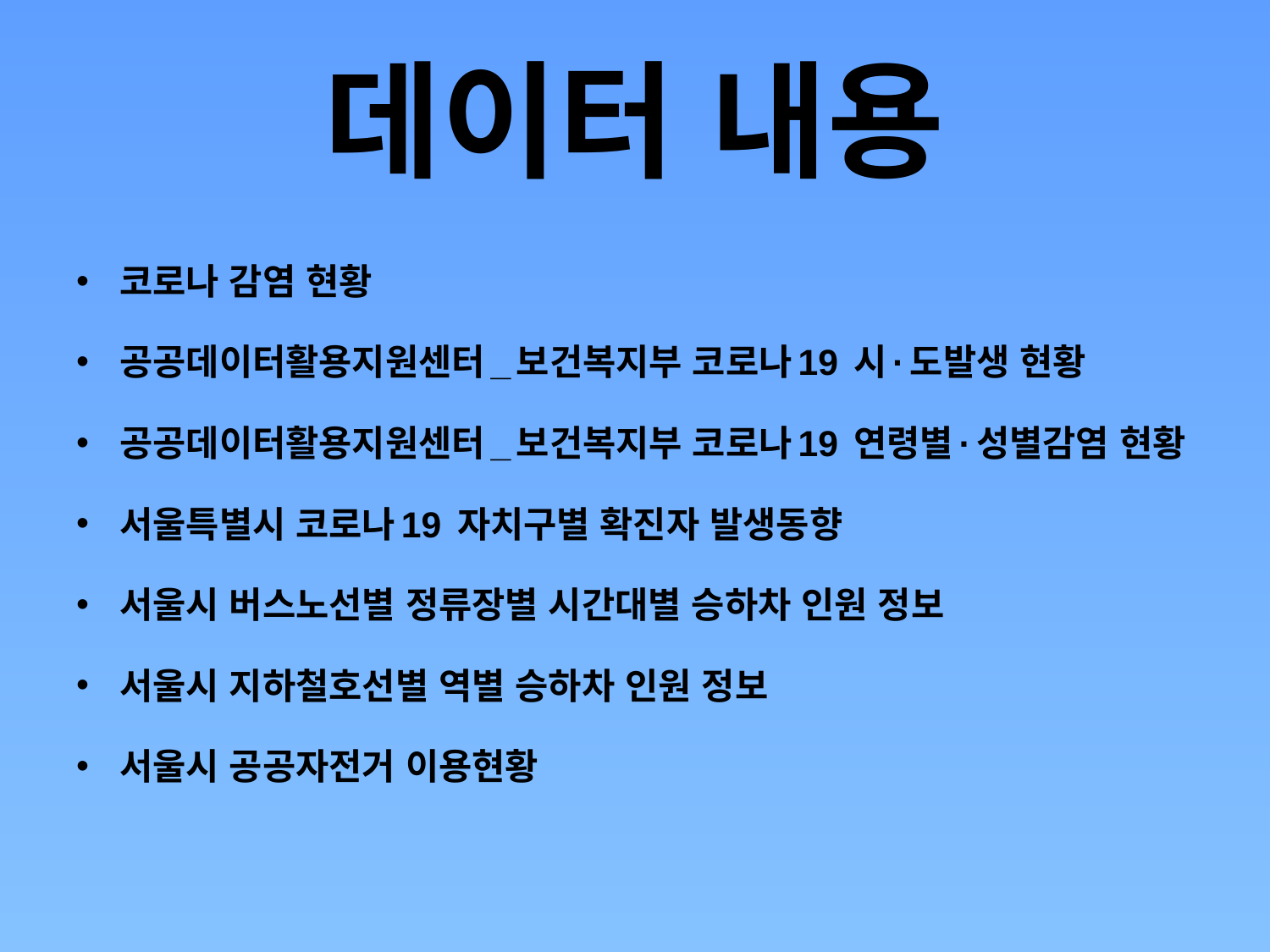

# 데이터 내용
코로나 감염 현황
공공데이터활용지원센터_보건복지부 코로나19 시·도발생 현황
공공데이터활용지원센터_보건복지부 코로나19 연령별·성별감염 현황
서울특별시 코로나19 자치구별 확진자 발생동향
서울시 버스노선별 정류장별 시간대별 승하차 인원 정보
서울시 지하철호선별 역별 승하차 인원 정보
서울시 공공자전거 이용현황